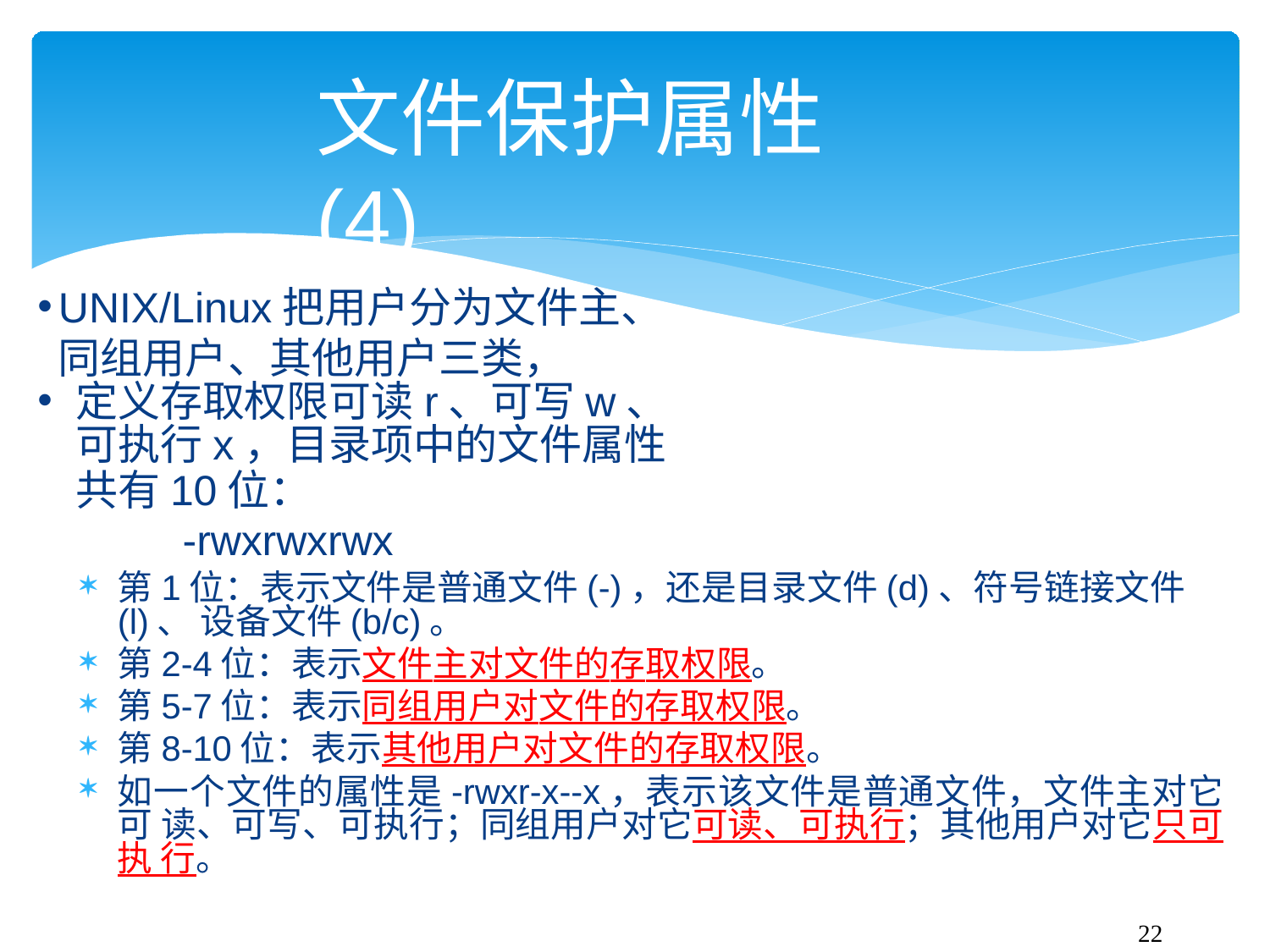

# 文件保护属性(4)
UNIX/Linux把用户分为文件主、 同组用户、其他用户三类，
定义存取权限可读r、可写w、可执行x，目录项中的文件属性
共有10位：
-rwxrwxrwx
第1位：表示文件是普通文件(-)，还是目录文件(d)、符号链接文件(l)、 设备文件(b/c)。
第2-4位：表示文件主对文件的存取权限。
第5-7位：表示同组用户对文件的存取权限。
第8-10位：表示其他用户对文件的存取权限。
如一个文件的属性是-rwxr-x--x，表示该文件是普通文件，文件主对它可 读、可写、可执行；同组用户对它可读、可执行；其他用户对它只可执 行。

22